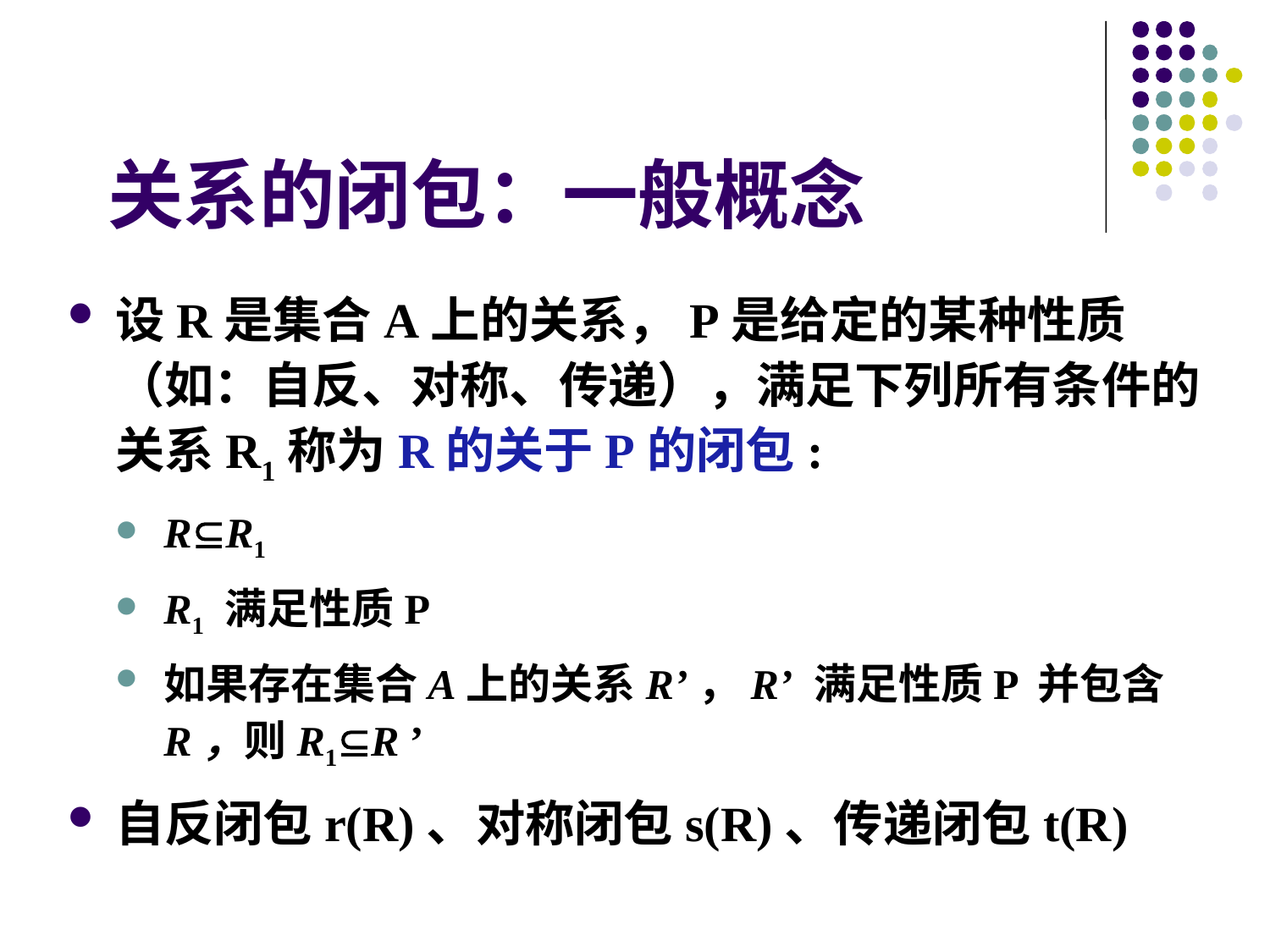

# 关系的闭包：一般概念
设R是集合A上的关系，P是给定的某种性质（如：自反、对称、传递），满足下列所有条件的关系R1称为R的关于P的闭包:
R⊆R1
R1 满足性质P
如果存在集合A上的关系R’，R’ 满足性质P 并包含R，则R1⊆R ’
自反闭包r(R)、对称闭包s(R)、传递闭包t(R)